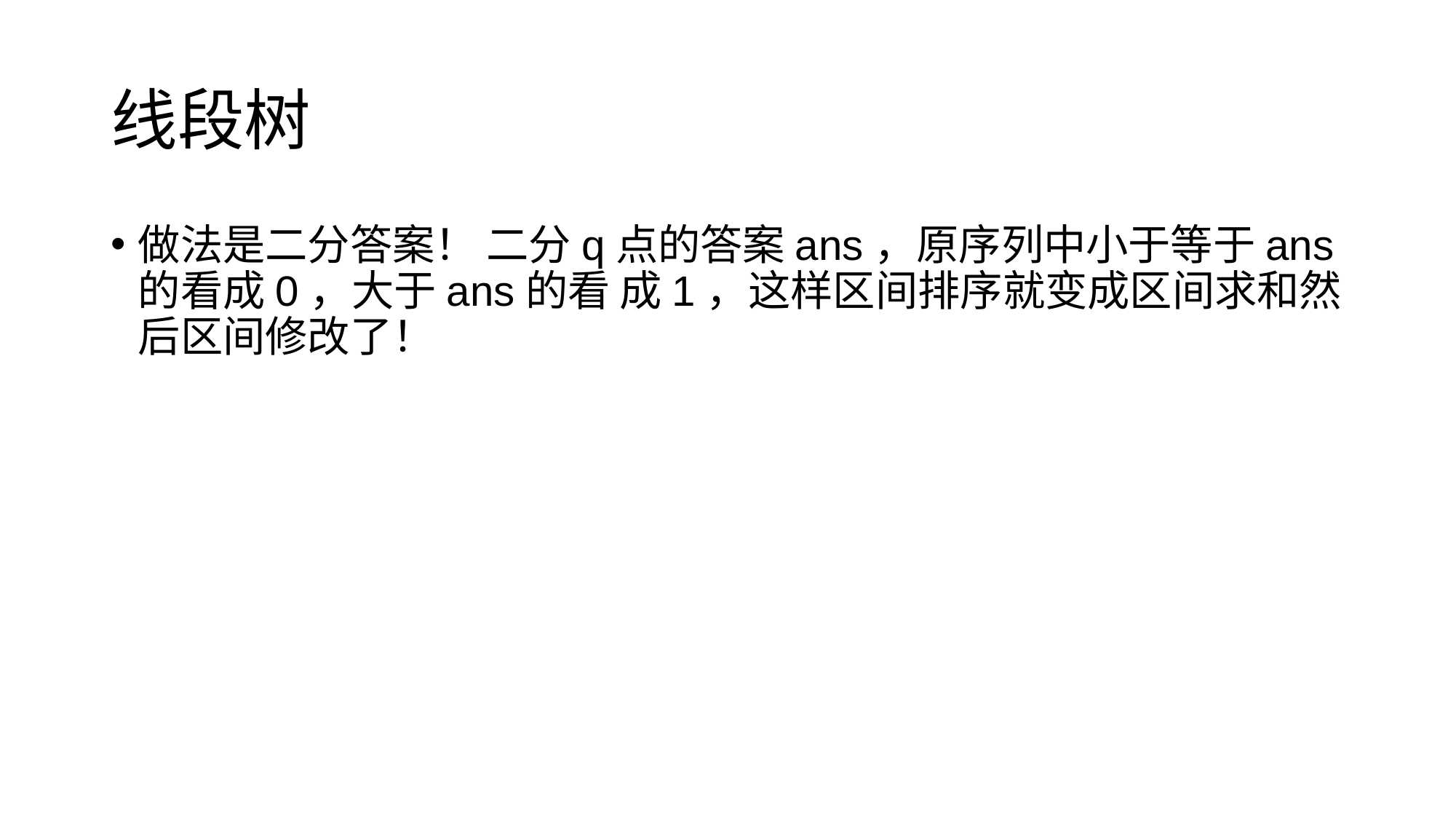

# 线段树
做法是⼆分答案！ ⼆分q点的答案ans，原序列中⼩于等于ans的看成0，⼤于ans的看 成1，这样区间排序就变成区间求和然后区间修改了！